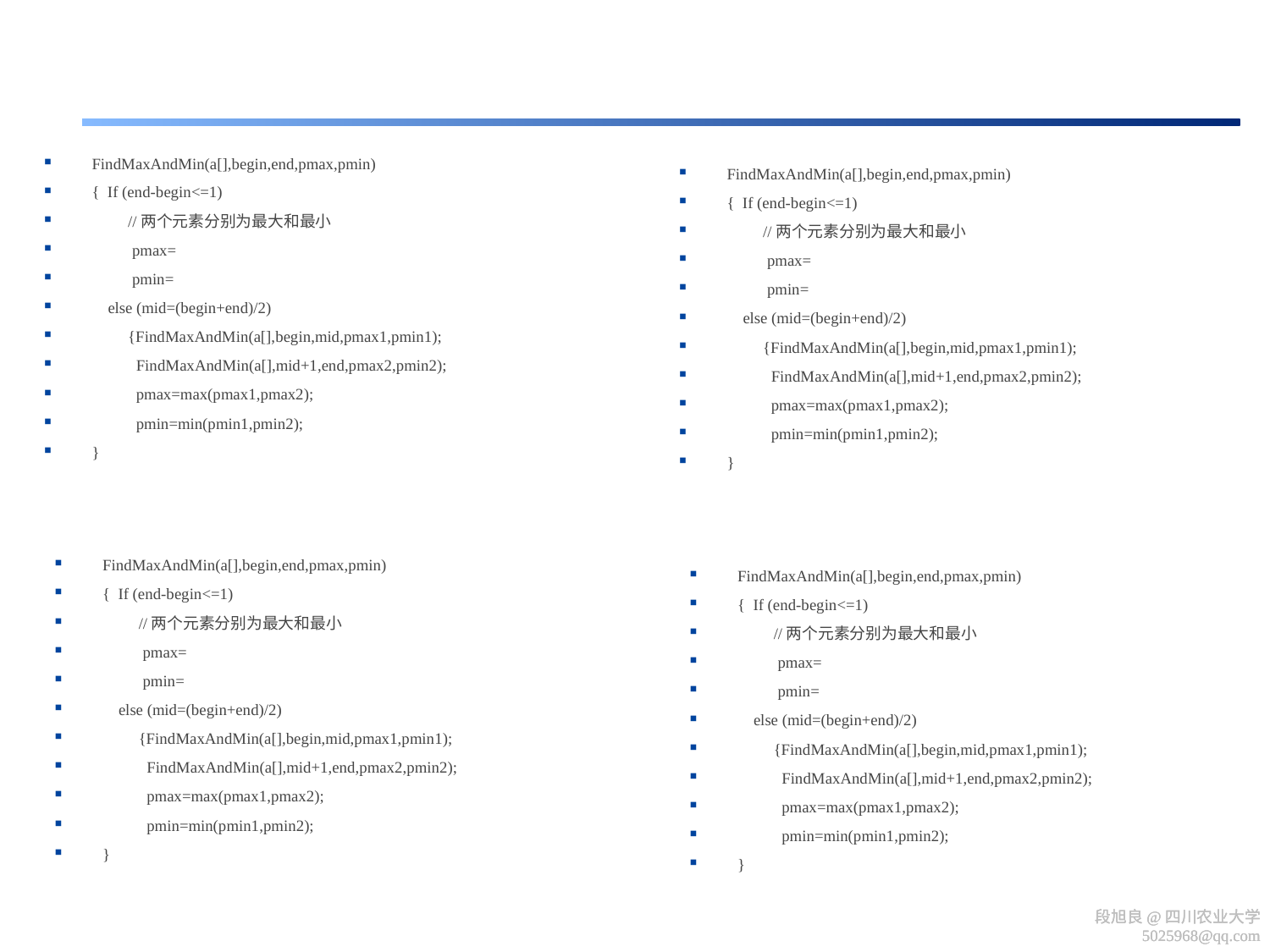

#
FindMaxAndMin(a[],begin,end,pmax,pmin)
{  If (end-begin<=1)
         //两个元素分别为最大和最小
          pmax=
          pmin=
    else (mid=(begin+end)/2)
         {FindMaxAndMin(a[],begin,mid,pmax1,pmin1);
           FindMaxAndMin(a[],mid+1,end,pmax2,pmin2);
           pmax=max(pmax1,pmax2);
           pmin=min(pmin1,pmin2);
}
FindMaxAndMin(a[],begin,end,pmax,pmin)
{  If (end-begin<=1)
         //两个元素分别为最大和最小
          pmax=
          pmin=
    else (mid=(begin+end)/2)
         {FindMaxAndMin(a[],begin,mid,pmax1,pmin1);
           FindMaxAndMin(a[],mid+1,end,pmax2,pmin2);
           pmax=max(pmax1,pmax2);
           pmin=min(pmin1,pmin2);
}
FindMaxAndMin(a[],begin,end,pmax,pmin)
{  If (end-begin<=1)
         //两个元素分别为最大和最小
          pmax=
          pmin=
    else (mid=(begin+end)/2)
         {FindMaxAndMin(a[],begin,mid,pmax1,pmin1);
           FindMaxAndMin(a[],mid+1,end,pmax2,pmin2);
           pmax=max(pmax1,pmax2);
           pmin=min(pmin1,pmin2);
}
FindMaxAndMin(a[],begin,end,pmax,pmin)
{  If (end-begin<=1)
         //两个元素分别为最大和最小
          pmax=
          pmin=
    else (mid=(begin+end)/2)
         {FindMaxAndMin(a[],begin,mid,pmax1,pmin1);
           FindMaxAndMin(a[],mid+1,end,pmax2,pmin2);
           pmax=max(pmax1,pmax2);
           pmin=min(pmin1,pmin2);
}